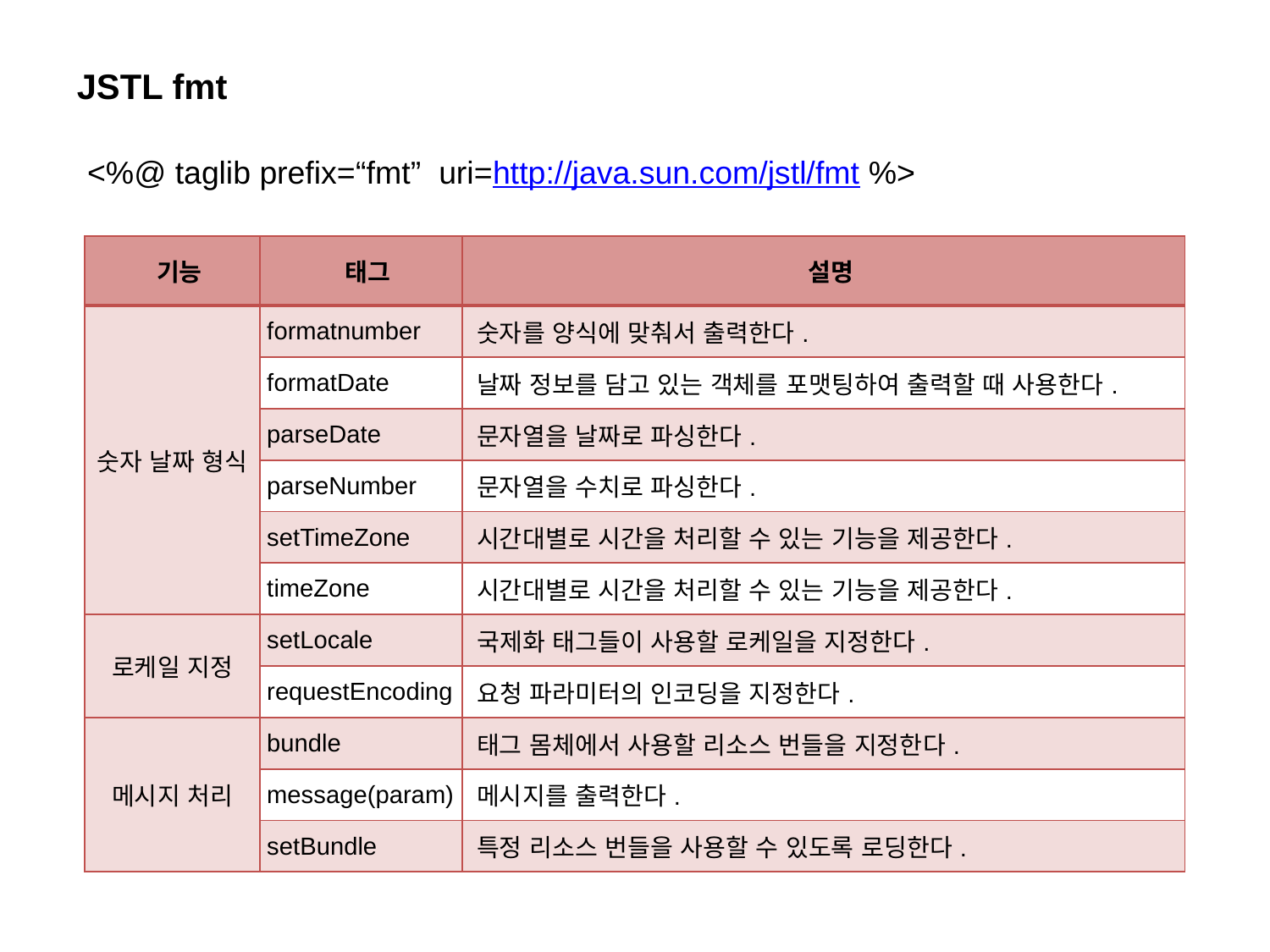

# JSTL fmt
<%@ taglib prefix=“fmt”  uri=http://java.sun.com/jstl/fmt %>
| 기능 | 태그 | 설명 |
| --- | --- | --- |
| 숫자 날짜 형식 | formatnumber | 숫자를 양식에 맞춰서 출력한다. |
|  | formatDate | 날짜 정보를 담고 있는 객체를 포맷팅하여 출력할 때 사용한다. |
|  | parseDate | 문자열을 날짜로 파싱한다. |
|  | parseNumber | 문자열을 수치로 파싱한다. |
|  | setTimeZone | 시간대별로 시간을 처리할 수 있는 기능을 제공한다. |
|  | timeZone | 시간대별로 시간을 처리할 수 있는 기능을 제공한다. |
| 로케일 지정 | setLocale | 국제화 태그들이 사용할 로케일을 지정한다. |
|  | requestEncoding | 요청 파라미터의 인코딩을 지정한다. |
| 메시지 처리 | bundle | 태그 몸체에서 사용할 리소스 번들을 지정한다. |
|  | message(param) | 메시지를 출력한다. |
|  | setBundle | 특정 리소스 번들을 사용할 수 있도록 로딩한다. |